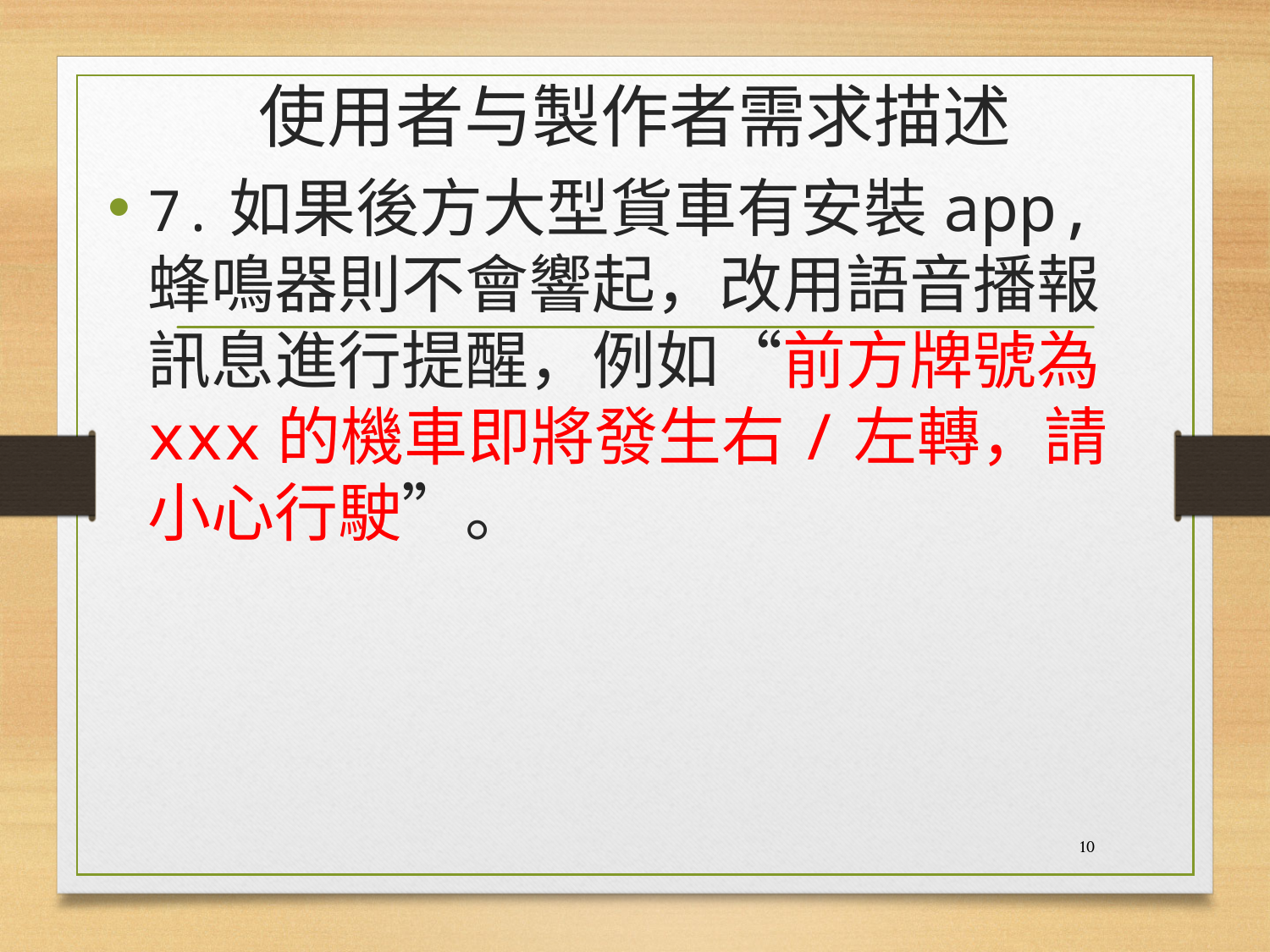

# 使用者与製作者需求描述
7.如果後方大型貨車有安裝app,蜂鳴器則不會響起，改用語音播報訊息進行提醒，例如“前方牌號為xxx的機車即將發生右/左轉，請小心行駛”。
10